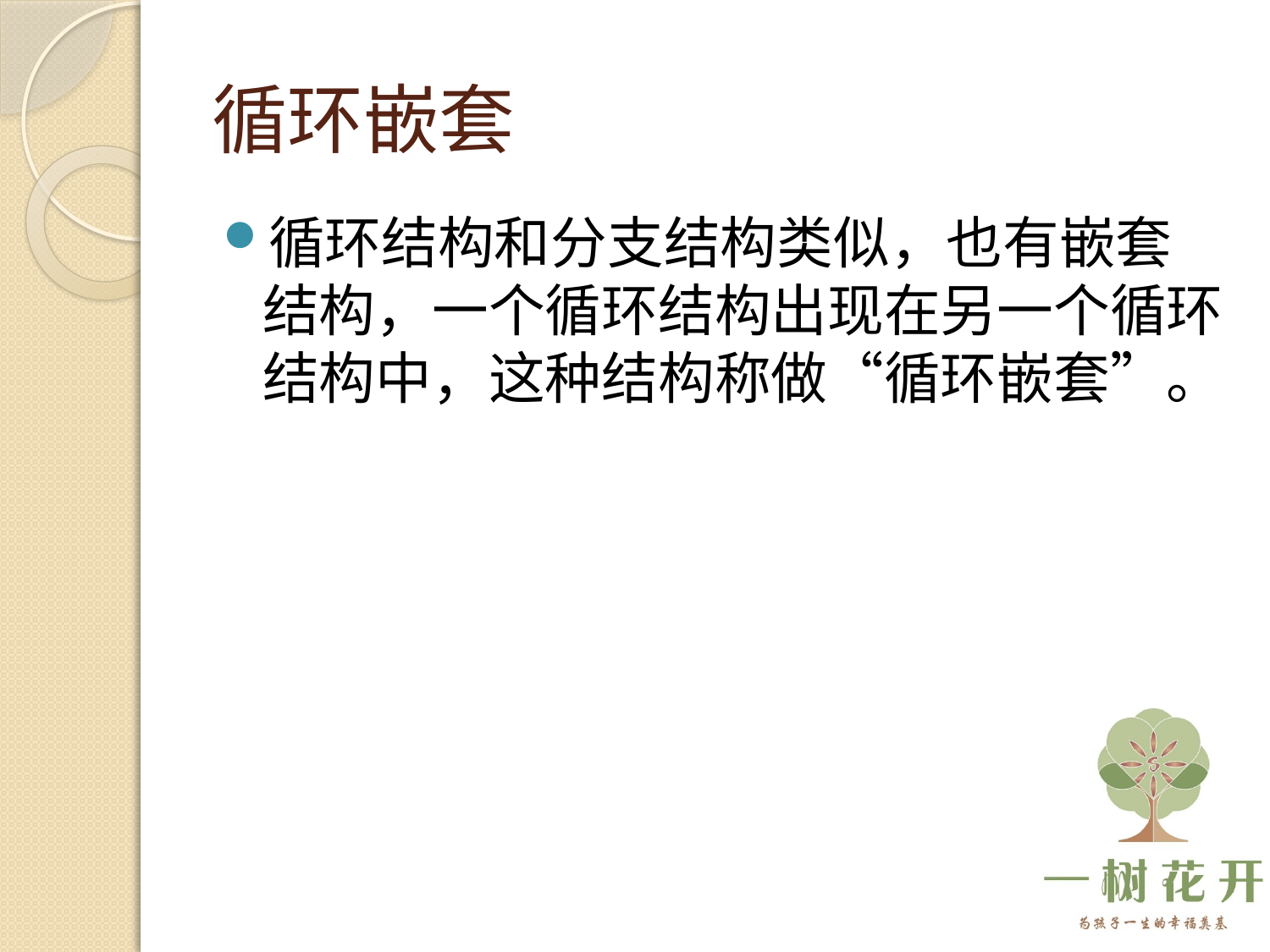

# 循环嵌套
循环结构和分支结构类似，也有嵌套结构，一个循环结构出现在另一个循环结构中，这种结构称做“循环嵌套”。